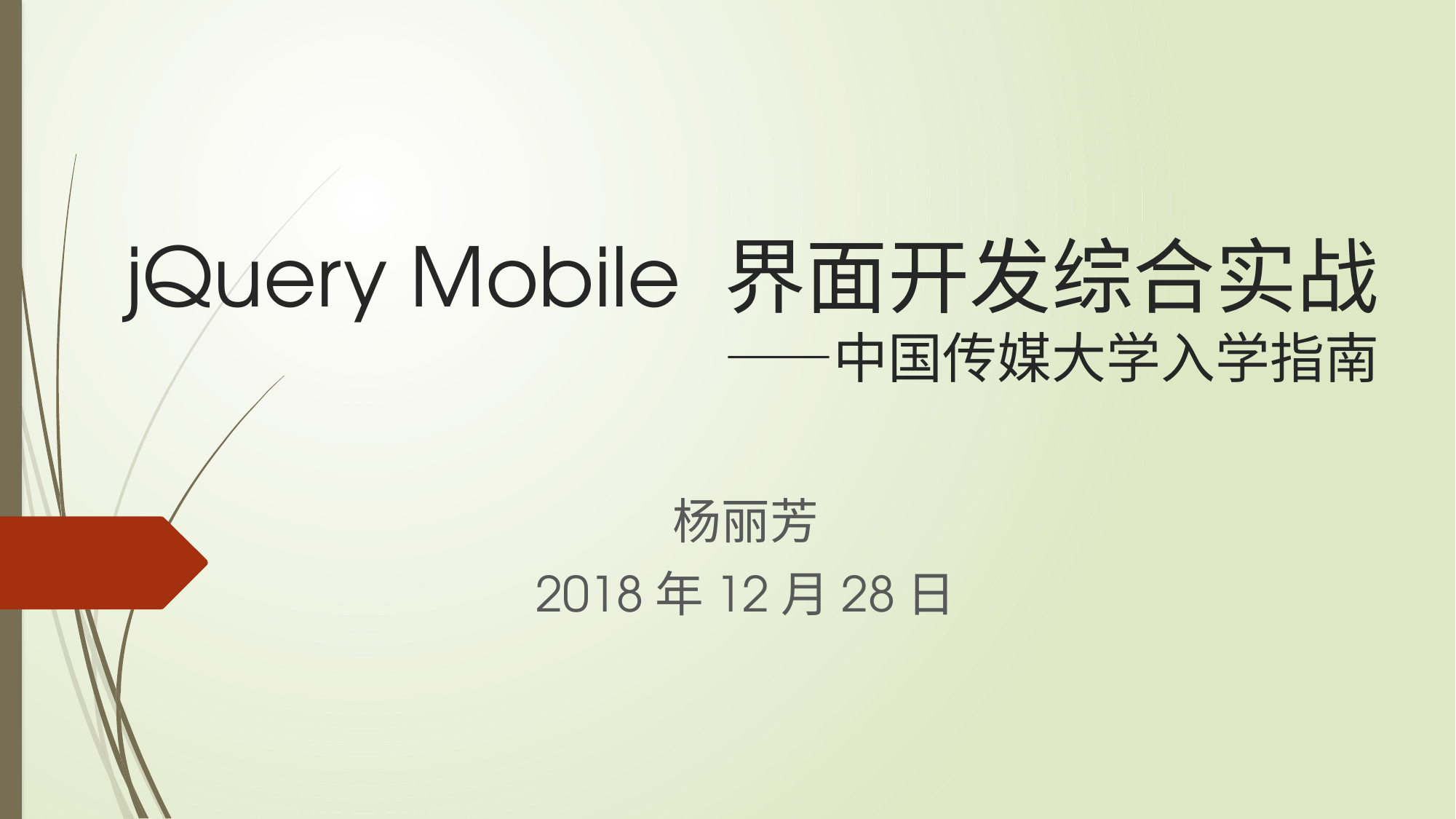

# jQuery Mobile 界面开发综合实战 ——中国传媒大学入学指南
杨丽芳
2018年12月28日